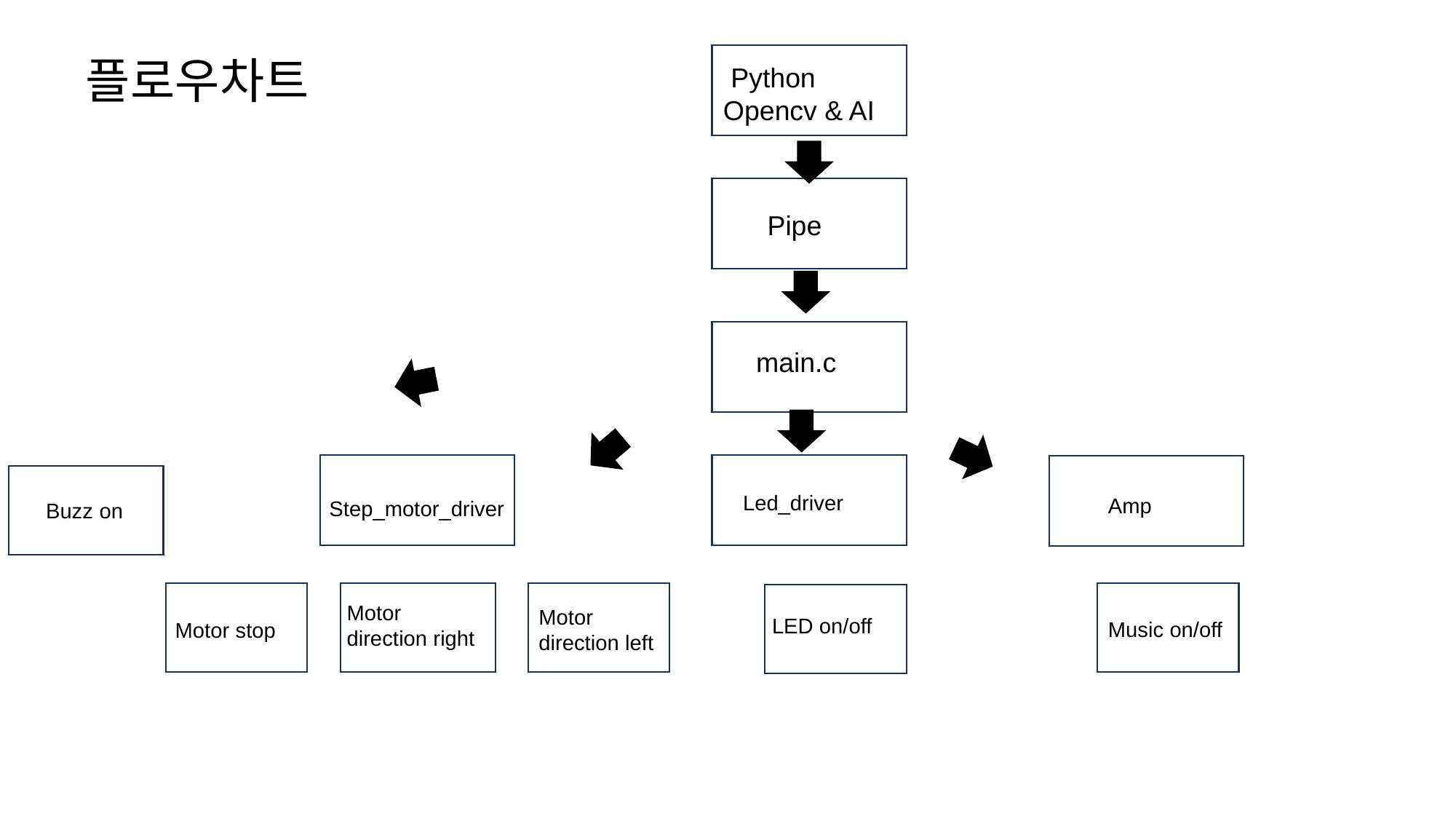

플로우차트

 Python
Opencv & AI

 Pipe

  main.c

 Led_driver
Amp
Step_motor_driver
Buzz on

Motor direction right
Motor direction left
LED on/off
Music on/off
Motor stop